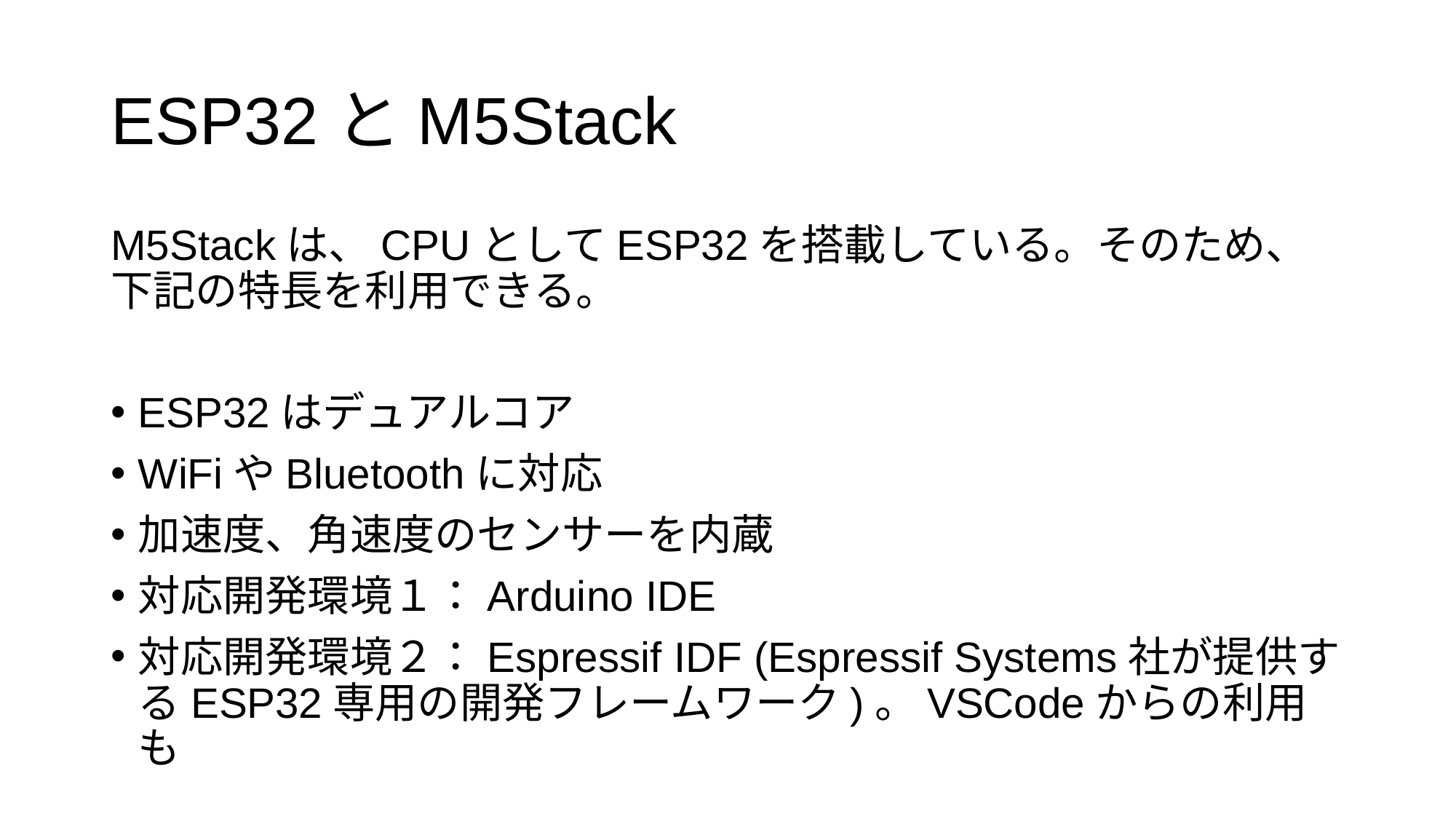

# ESP32とM5Stack
M5Stackは、CPUとしてESP32を搭載している。そのため、下記の特長を利用できる。

ESP32はデュアルコア
WiFiやBluetoothに対応
加速度、角速度のセンサーを内蔵
対応開発環境１：Arduino IDE
対応開発環境２：Espressif IDF (Espressif Systems社が提供するESP32専用の開発フレームワーク)。VSCodeからの利用も